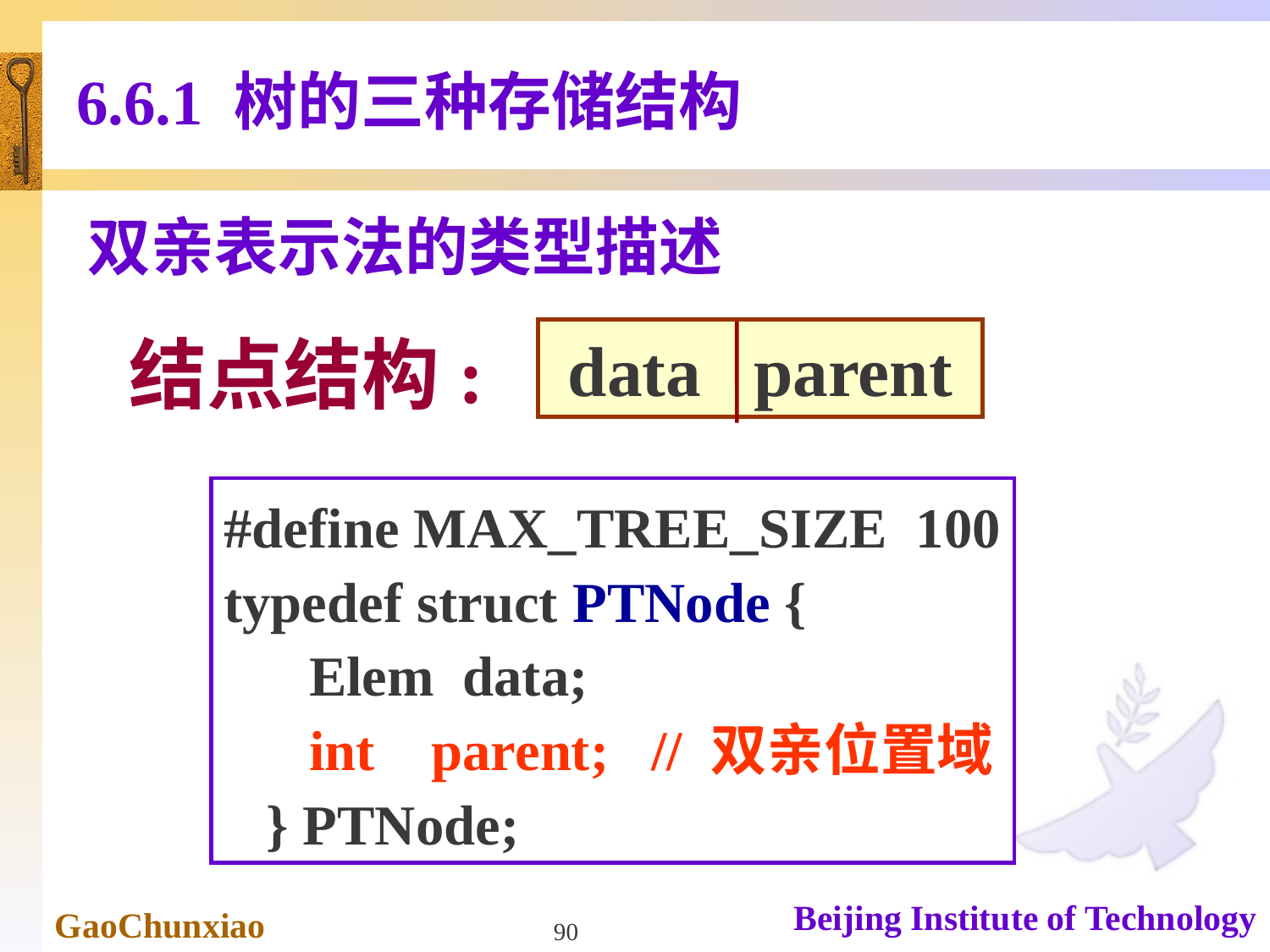

# 6.6.1 树的三种存储结构
双亲表示法的类型描述
结点结构:
 data   parent

#define MAX_TREE_SIZE  100
typedef struct PTNode {
      Elem  data;
      int    parent;   // 双亲位置域
   } PTNode;
90